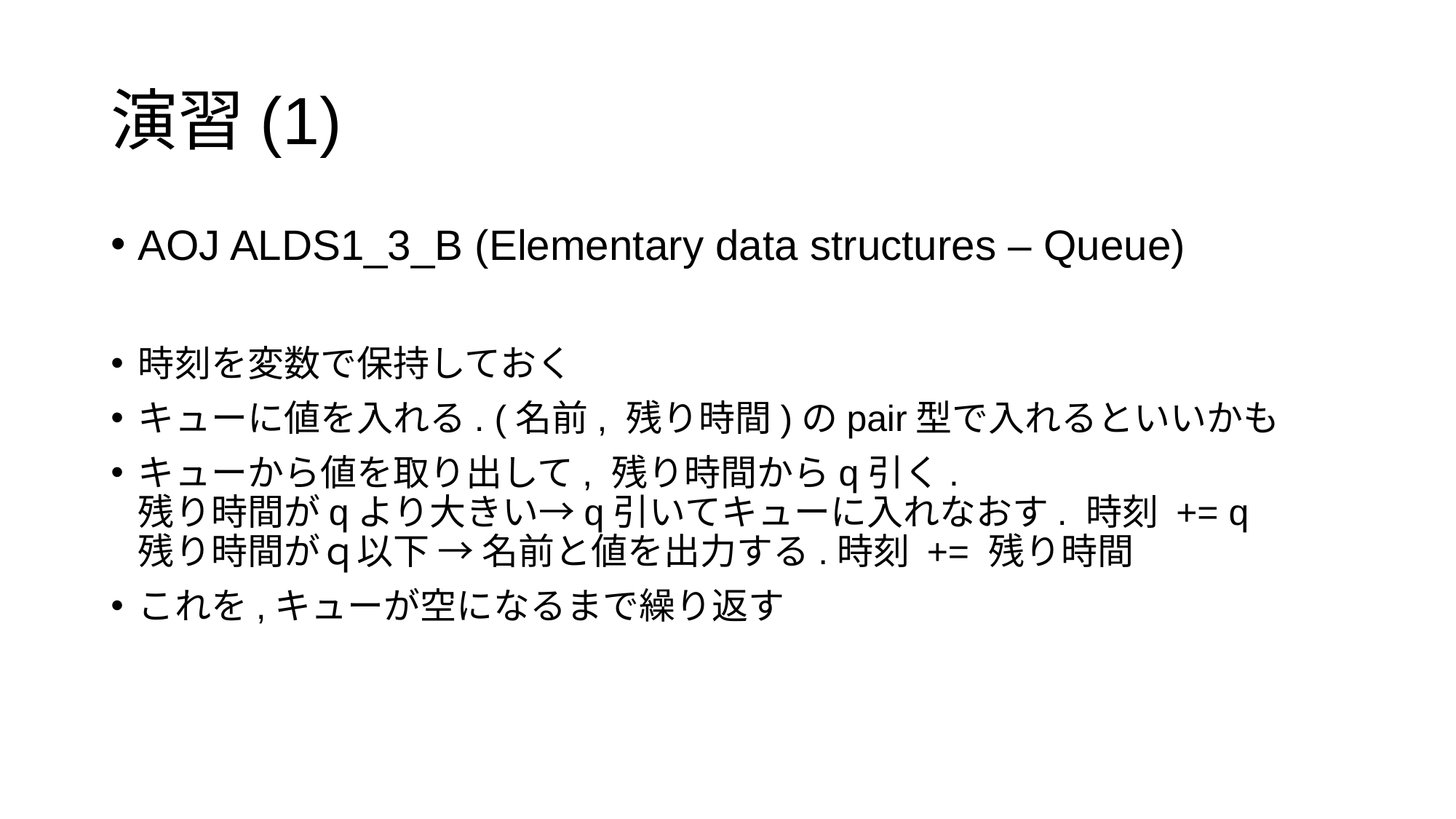

# 演習(1)
AOJ ALDS1_3_B (Elementary data structures – Queue)

時刻を変数で保持しておく
キューに値を入れる. (名前, 残り時間)のpair型で入れるといいかも
キューから値を取り出して, 残り時間からq引く.
残り時間がqより大きい→q引いてキューに入れなおす. 時刻 += q
残り時間がｑ以下 → 名前と値を出力する.時刻 += 残り時間
これを,キューが空になるまで繰り返す